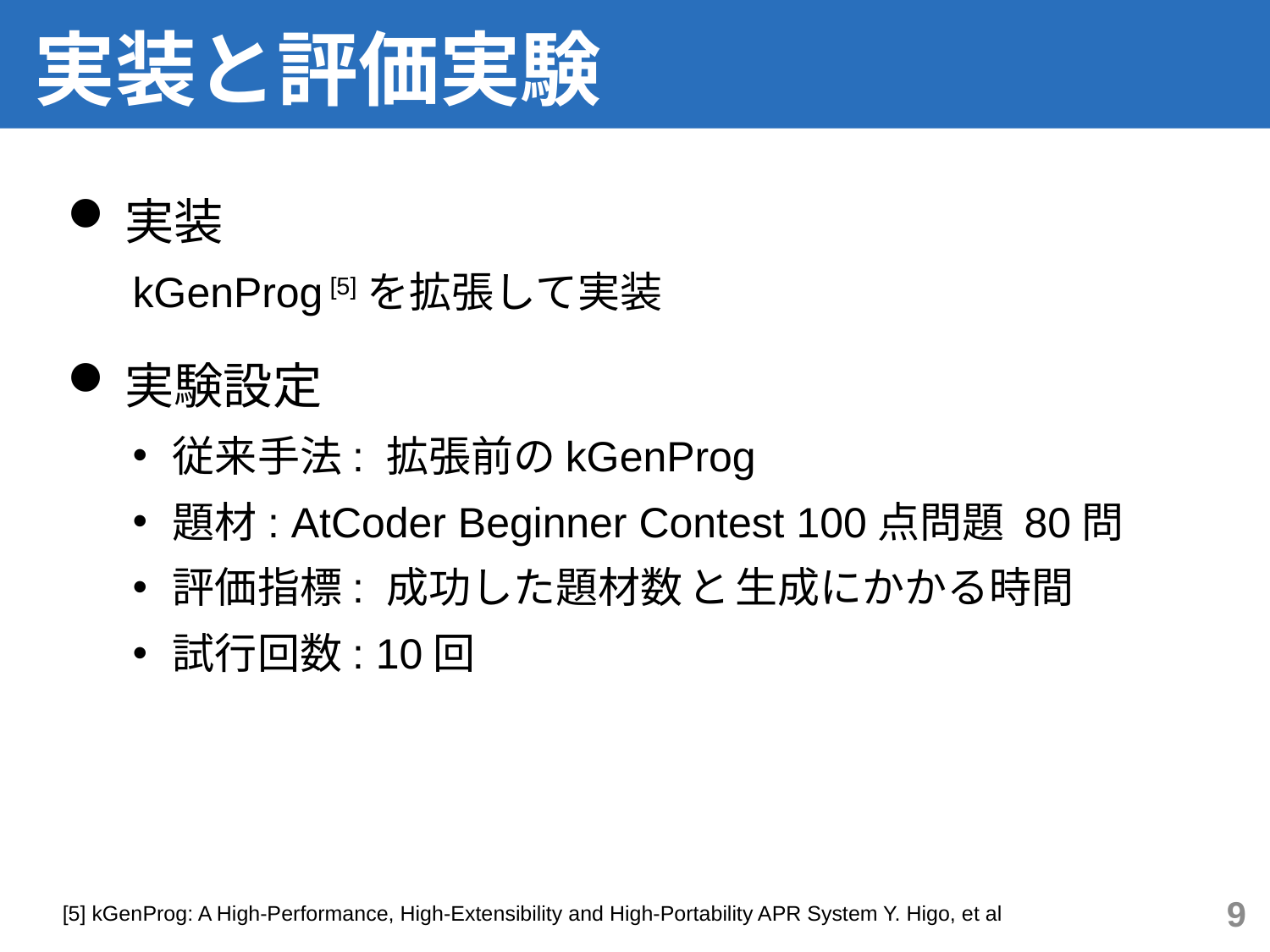

# 実装と評価実験
実装
kGenProg [5]を拡張して実装
実験設定
従来手法: 拡張前のkGenProg
題材: AtCoder Beginner Contest 100点問題 80問
評価指標: 成功した題材数と生成にかかる時間
試行回数: 10回
9
[5] kGenProg: A High-Performance, High-Extensibility and High-Portability APR System Y. Higo, et al